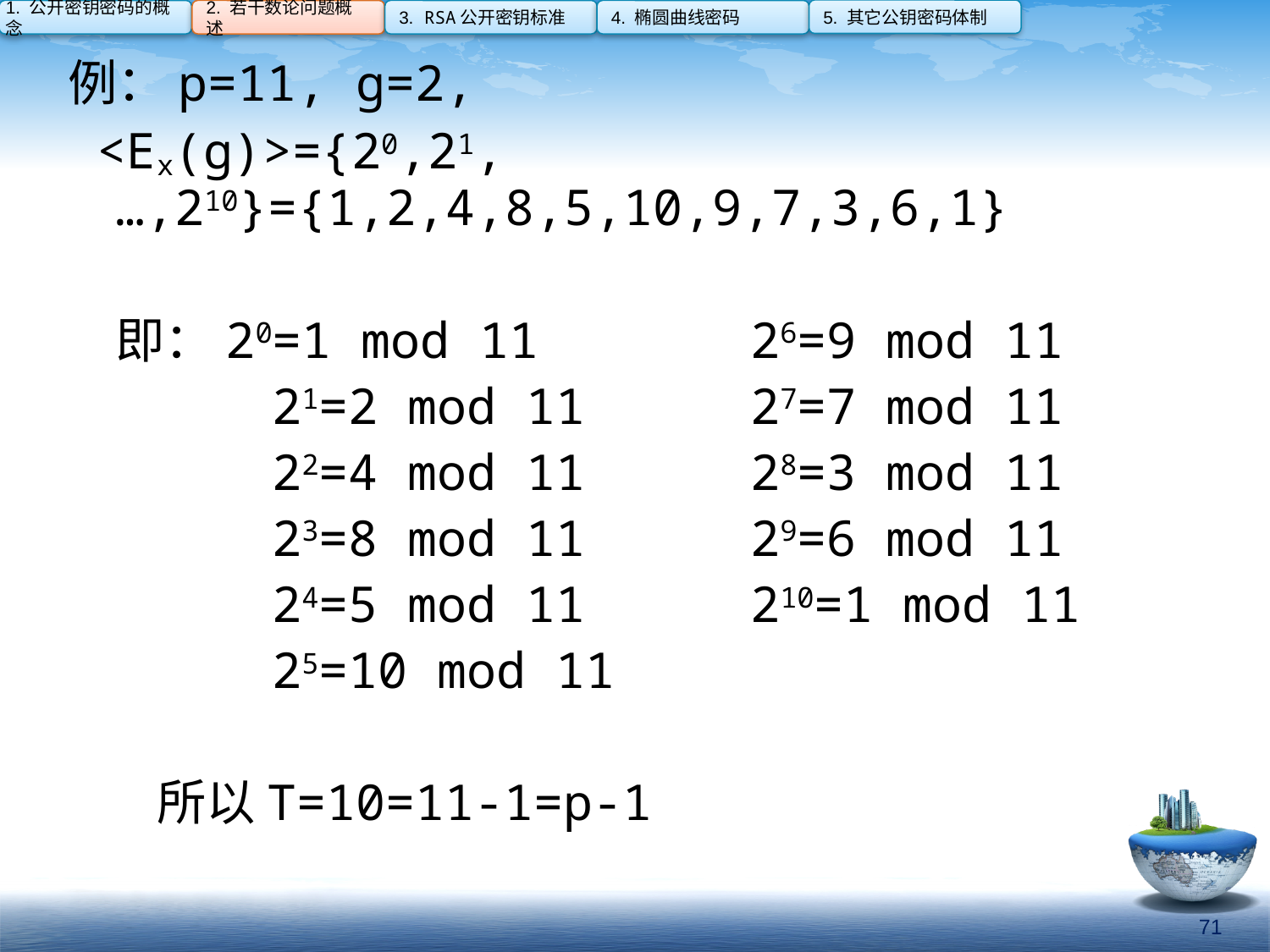

5. 其它公钥密码体制
1. 公开密钥密码的概念
2. 若干数论问题概述
3. RSA公开密钥标准
4. 椭圆曲线密码
例：p=11, g=2,
 <Ex(g)>={20,21,…,210}={1,2,4,8,5,10,9,7,3,6,1}

	即：20=1 mod 11		26=9 mod 11
		 21=2 mod 11		27=7 mod 11
		 22=4 mod 11		28=3 mod 11
		 23=8 mod 11		29=6 mod 11
		 24=5 mod 11		210=1 mod 11
		 25=10 mod 11

       所以T=10=11-1=p-1

71